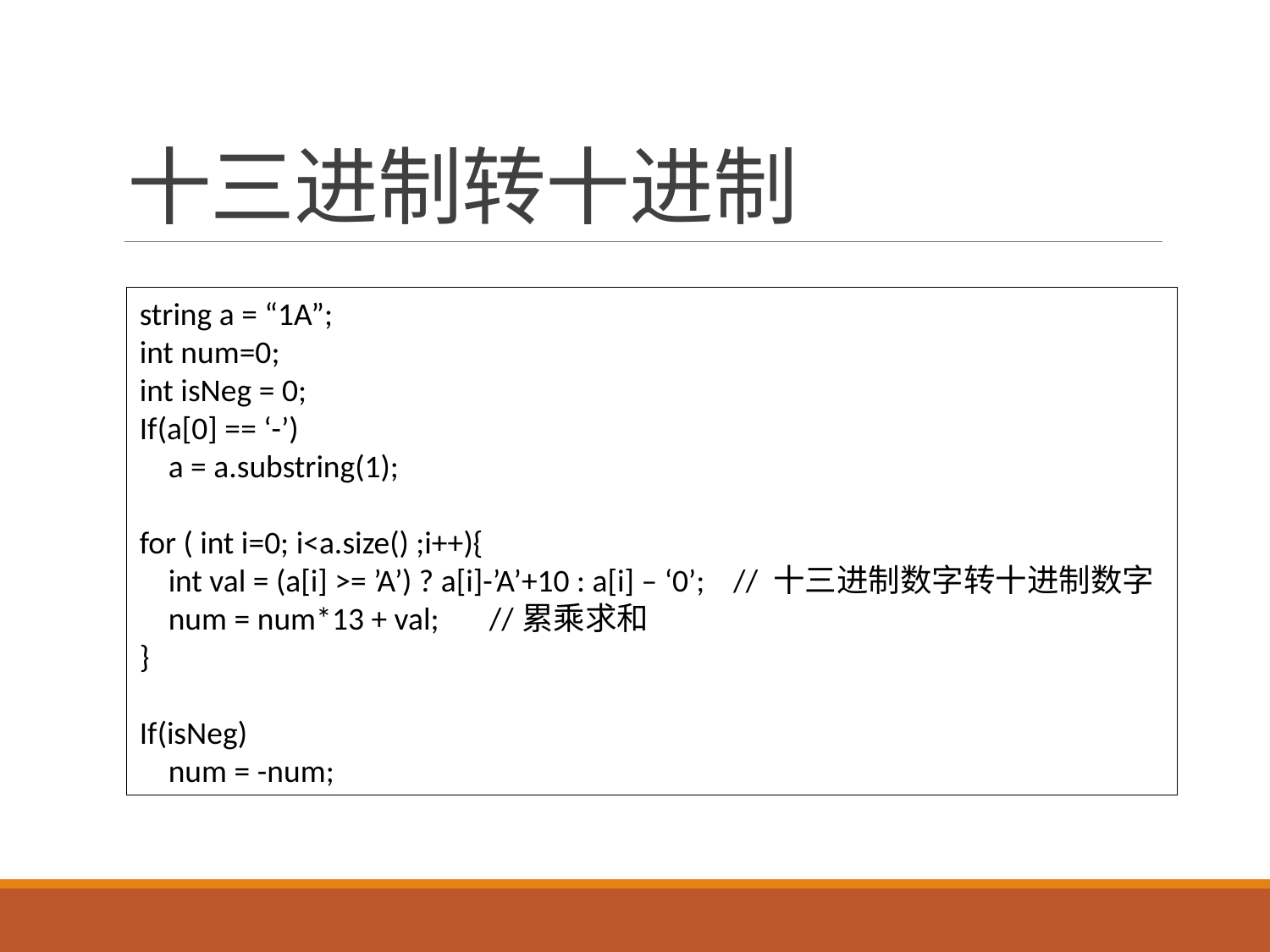

# 十三进制转十进制
string a = “1A”;
int num=0;
int isNeg = 0;
If(a[0] == ‘-’)
    a = a.substring(1);

for ( int i=0; i<a.size() ;i++){
    int val = (a[i] >= ’A’) ? a[i]-’A’+10 : a[i] – ‘0’;    // 十三进制数字转十进制数字
    num = num*13 + val;       //累乘求和
}

If(isNeg)
    num = -num;